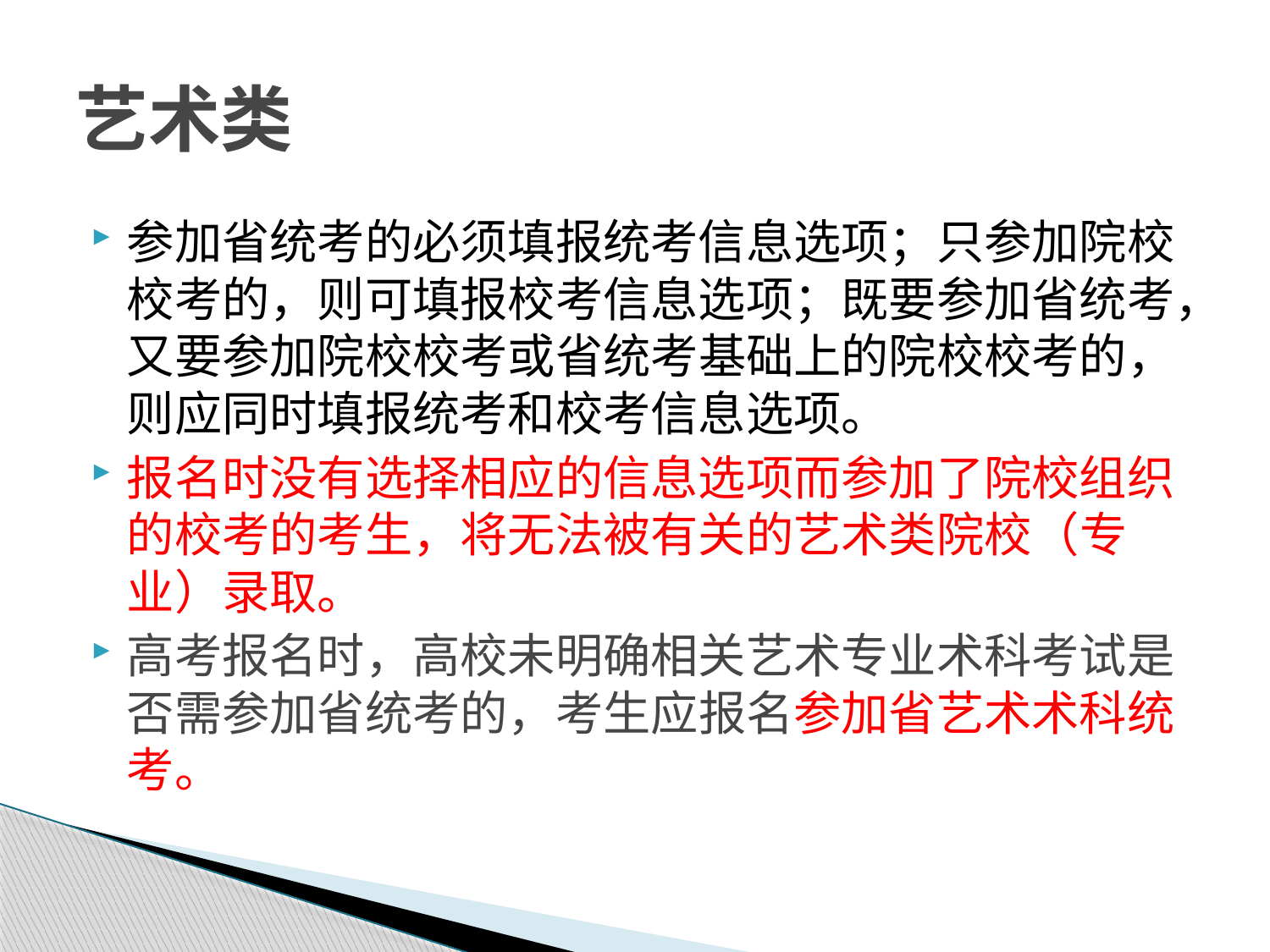

# 艺术类
参加省统考的必须填报统考信息选项；只参加院校校考的，则可填报校考信息选项；既要参加省统考，又要参加院校校考或省统考基础上的院校校考的，则应同时填报统考和校考信息选项。
报名时没有选择相应的信息选项而参加了院校组织的校考的考生，将无法被有关的艺术类院校（专业）录取。
高考报名时，高校未明确相关艺术专业术科考试是否需参加省统考的，考生应报名参加省艺术术科统考。